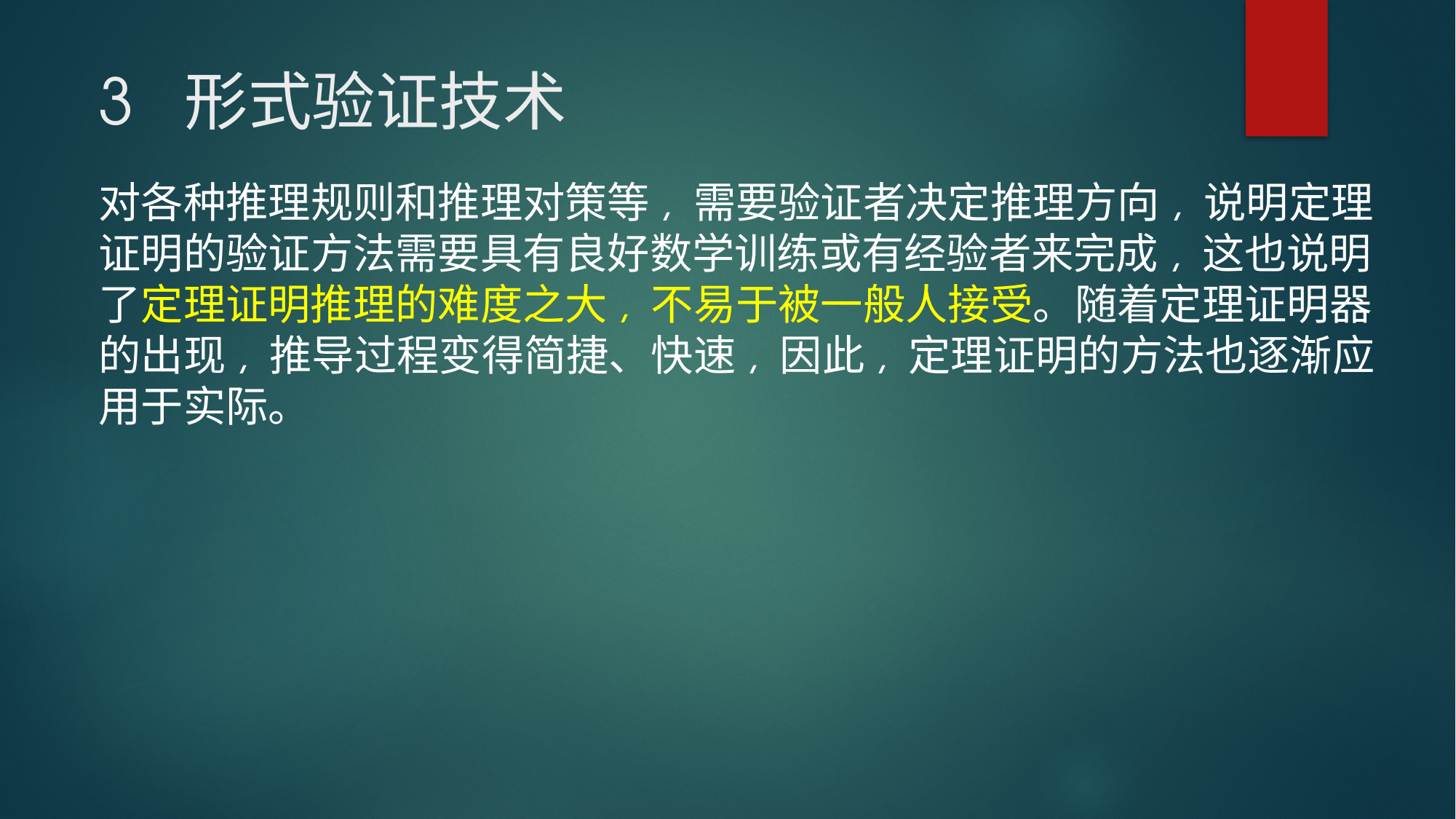

# 3  形式验证技术
对各种推理规则和推理对策等, 需要验证者决定推理方向, 说明定理证明的验证方法需要具有良好数学训练或有经验者来完成, 这也说明了定理证明推理的难度之大, 不易于被一般人接受。随着定理证明器的出现, 推导过程变得简捷、快速, 因此, 定理证明的方法也逐渐应用于实际。